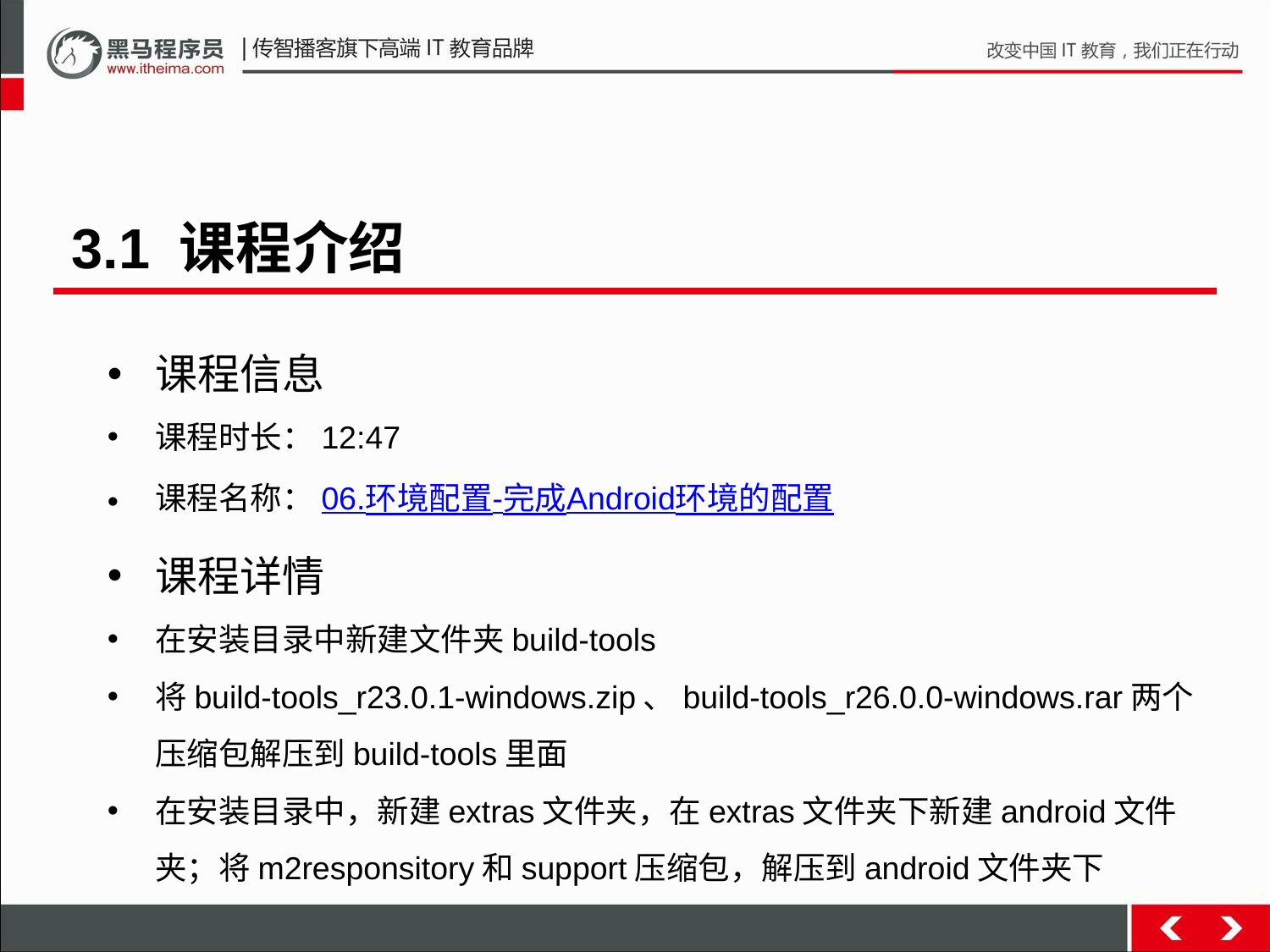

3.1 课程介绍
课程信息
课程时长：12:47
课程名称：06.环境配置-完成Android环境的配置
课程详情
在安装目录中新建文件夹build-tools
将build-tools_r23.0.1-windows.zip、build-tools_r26.0.0-windows.rar两个压缩包解压到build-tools里面
在安装目录中，新建extras文件夹，在extras文件夹下新建android文件夹；将m2responsitory和support压缩包，解压到android文件夹下